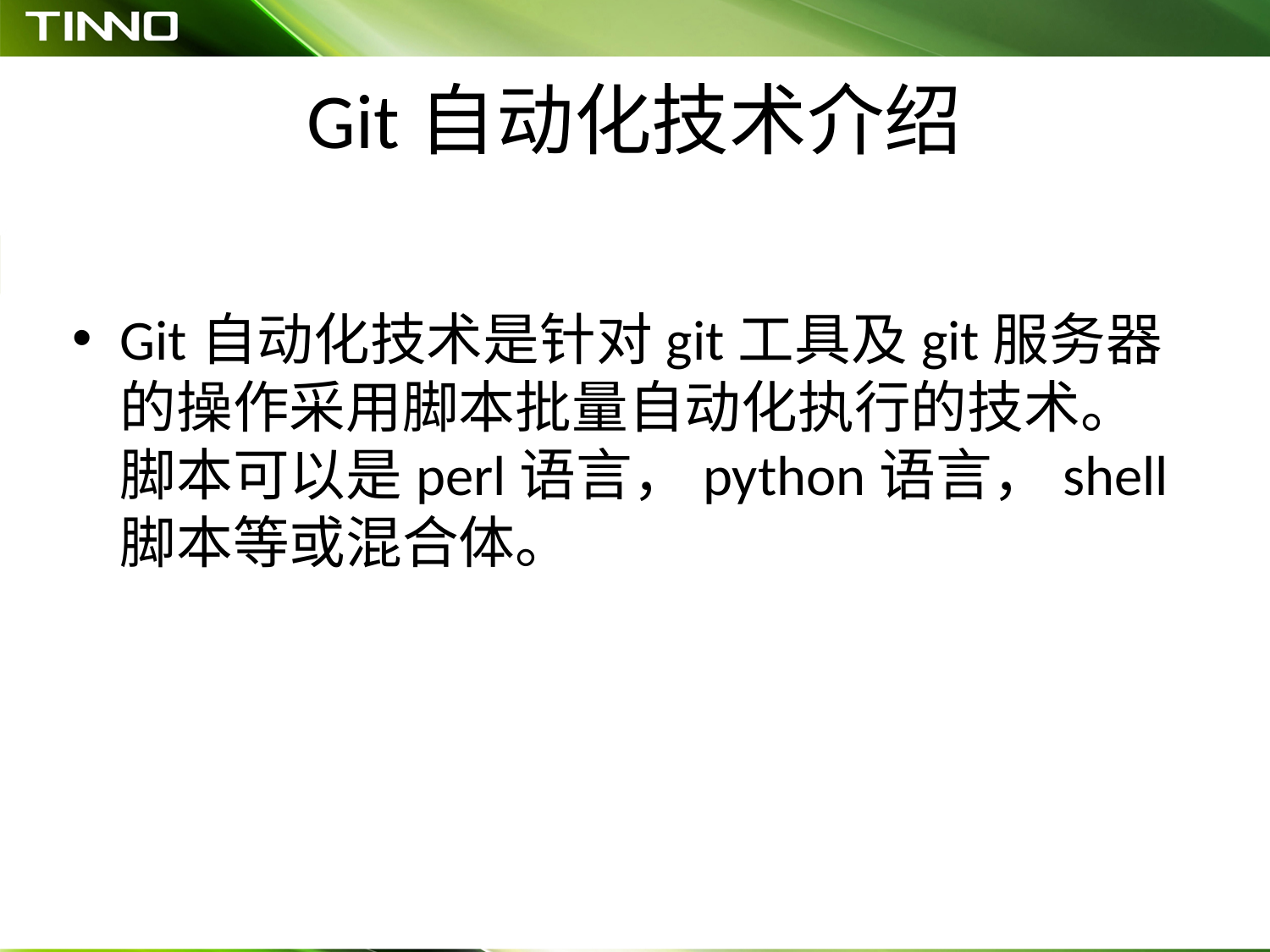

# Git自动化技术介绍

Git自动化技术是针对git工具及git服务器的操作采用脚本批量自动化执行的技术。脚本可以是perl语言，python语言，shell脚本等或混合体。